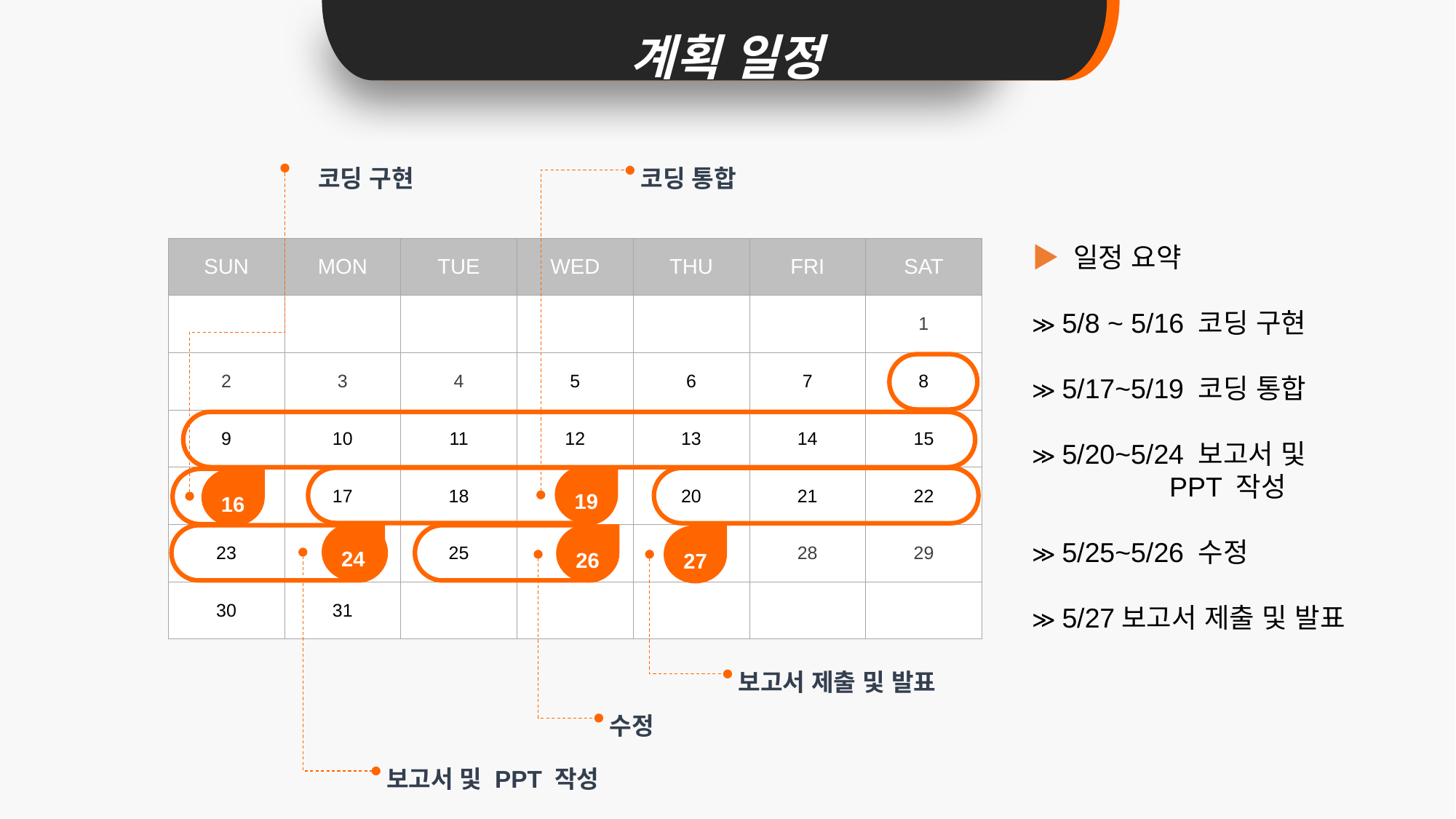

계획 일정

코딩 구현
코딩 통합
▶ 일정 요약

≫ 5/8 ~ 5/16 코딩 구현

≫ 5/17~5/19 코딩 통합

≫ 5/20~5/24 보고서 및
                  PPT 작성

≫ 5/25~5/26 수정

≫ 5/27보고서 제출 및 발표
| SUN | MON | TUE | WED | THU | FRI | SAT |
| --- | --- | --- | --- | --- | --- | --- |
|  |  |  |  |  |  | 1 |
| 2 | 3 | 4 | 5 | 6 | 7 | 8 |
| 9 | 10 | 11 | 12 | 13 | 14 | 15 |
| 16 | 17 | 18 | 19 | 20 | 21 | 22 |
| 23 | 24 | 25 | 26 | 27 | 28 | 29 |
| 30 | 31 |  |  |  |  |  |

19

16

24
26

27
보고서 제출 및 발표
수정
보고서 및 PPT 작성